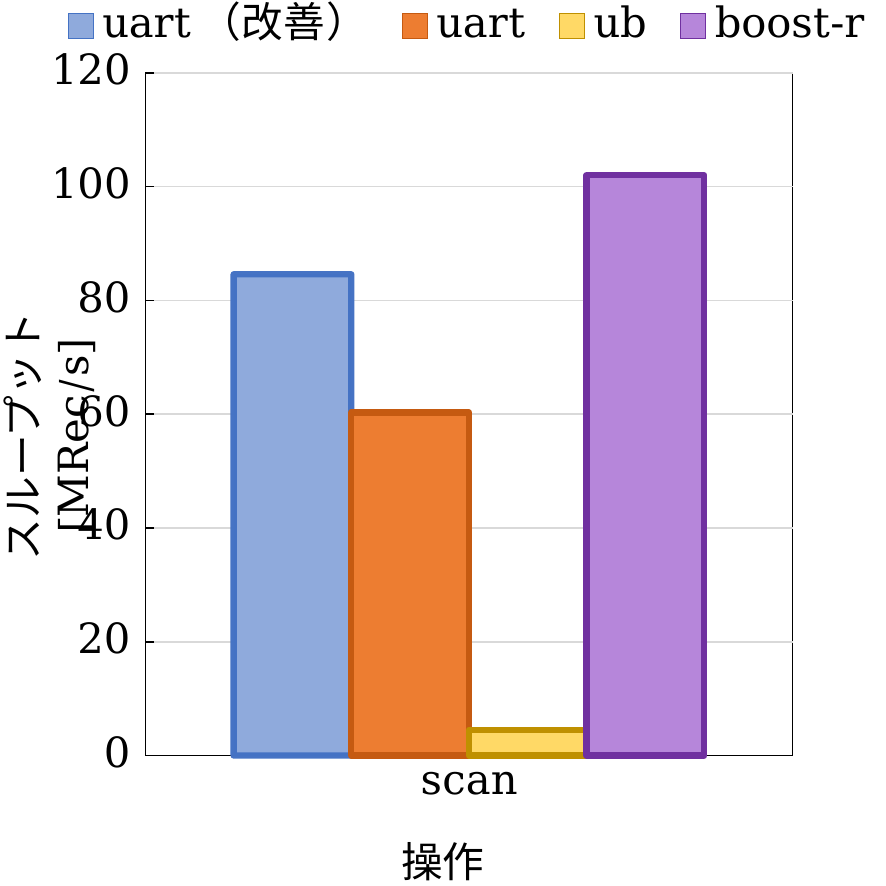

### Chart

| Category | uart（改善） | uart | ub | boost-r |
|---|---|---|---|---|
| scan | 84.6 | 60.3 | 4.51 | 102.0 |
スループット [MRec/s]
操作